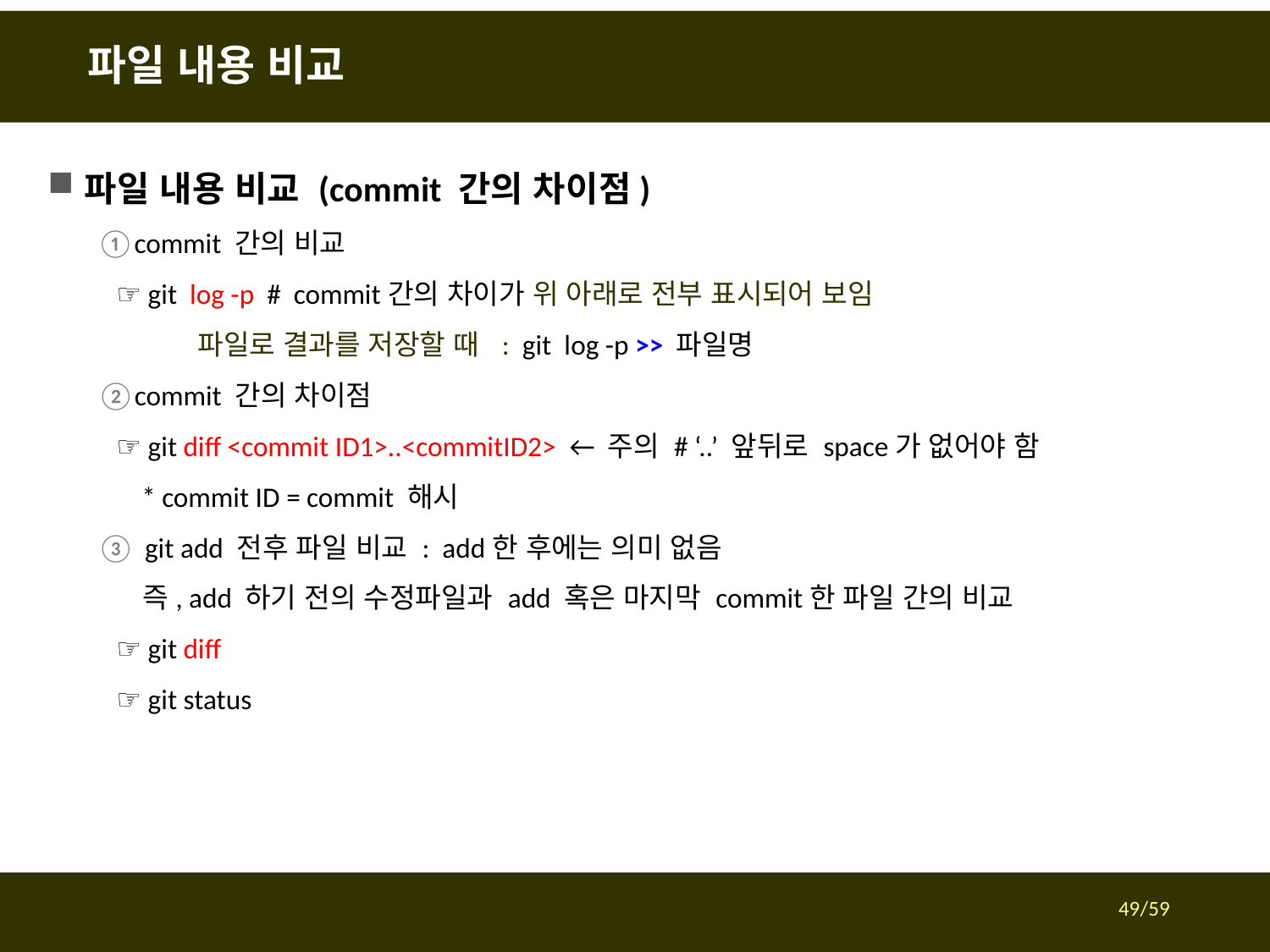

# 파일 내용 비교
파일 내용 비교 (commit 간의 차이점)
commit 간의 비교
   ☞ git  log -p  #  commit간의 차이가 위 아래로 전부 표시되어 보임
            파일로 결과를 저장할 때  :  git  log -p >> 파일명
commit 간의 차이점
   ☞ git diff <commit ID1>..<commitID2>  ← 주의 # ‘..’ 앞뒤로 space가 없어야 함
       * commit ID = commit 해시
git add 전후 파일 비교 :  add한 후에는 의미 없음
     즉, add 하기 전의 수정파일과 add 혹은 마지막 commit한 파일 간의 비교
   ☞ git diff
   ☞ git status

49/59